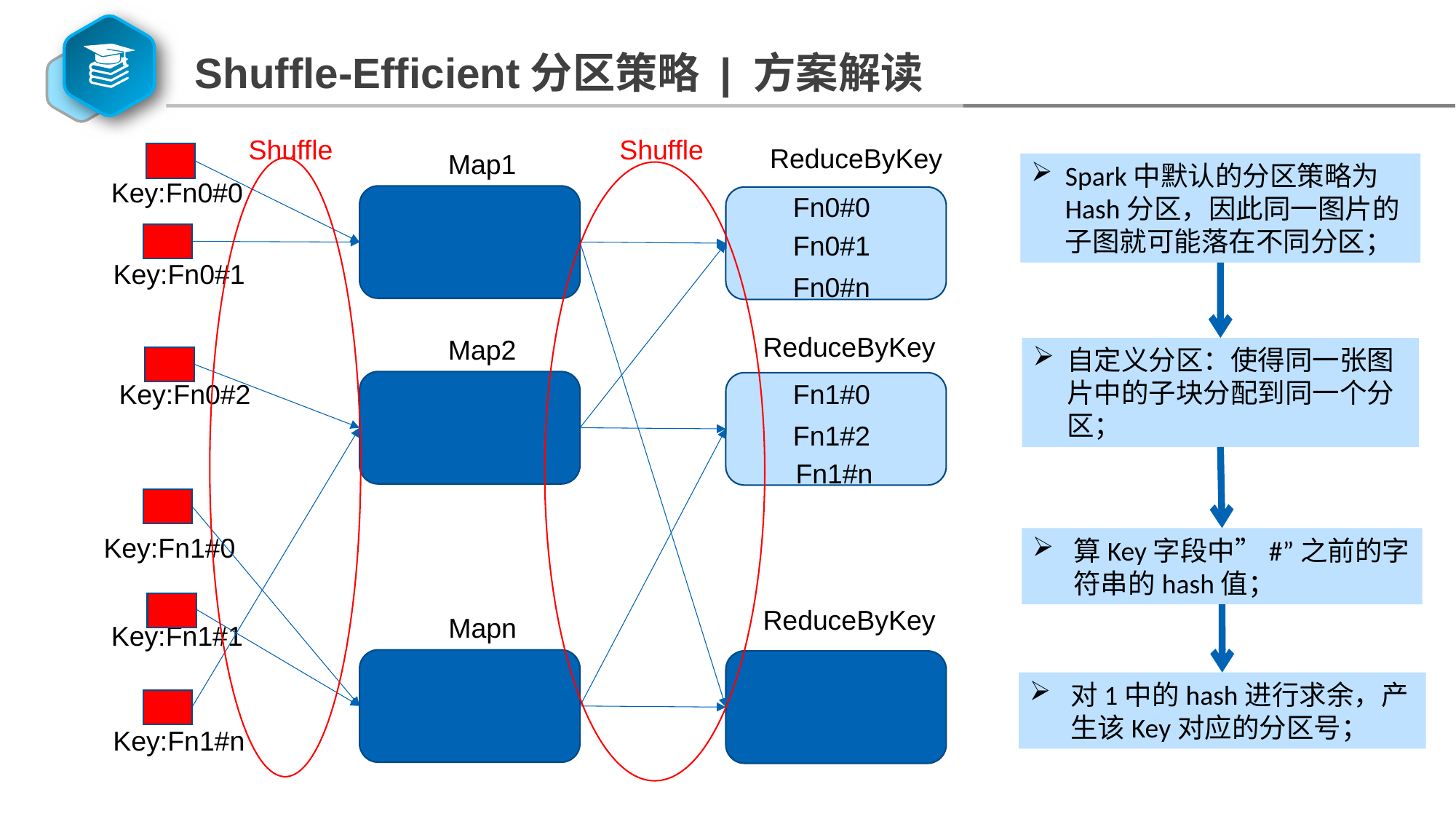

Shuffle-Efficient分区策略 | 方案解读

Shuffle
Shuffle
ReduceByKey
Map1

Spark中默认的分区策略为Hash分区，因此同一图片的子图就可能落在不同分区；

Key:Fn0#0
Fn0#0

Fn0#1

Key:Fn0#1
Fn0#n
ReduceByKey
Map2
自定义分区：使得同一张图片中的子块分配到同一个分区；

Key:Fn0#2

Fn1#0

Fn1#2
Fn1#n

Key:Fn1#0
算Key字段中”#”之前的字符串的hash值；

ReduceByKey
Mapn
Key:Fn1#1

对1中的hash进行求余，产生该Key对应的分区号；

Key:Fn1#n